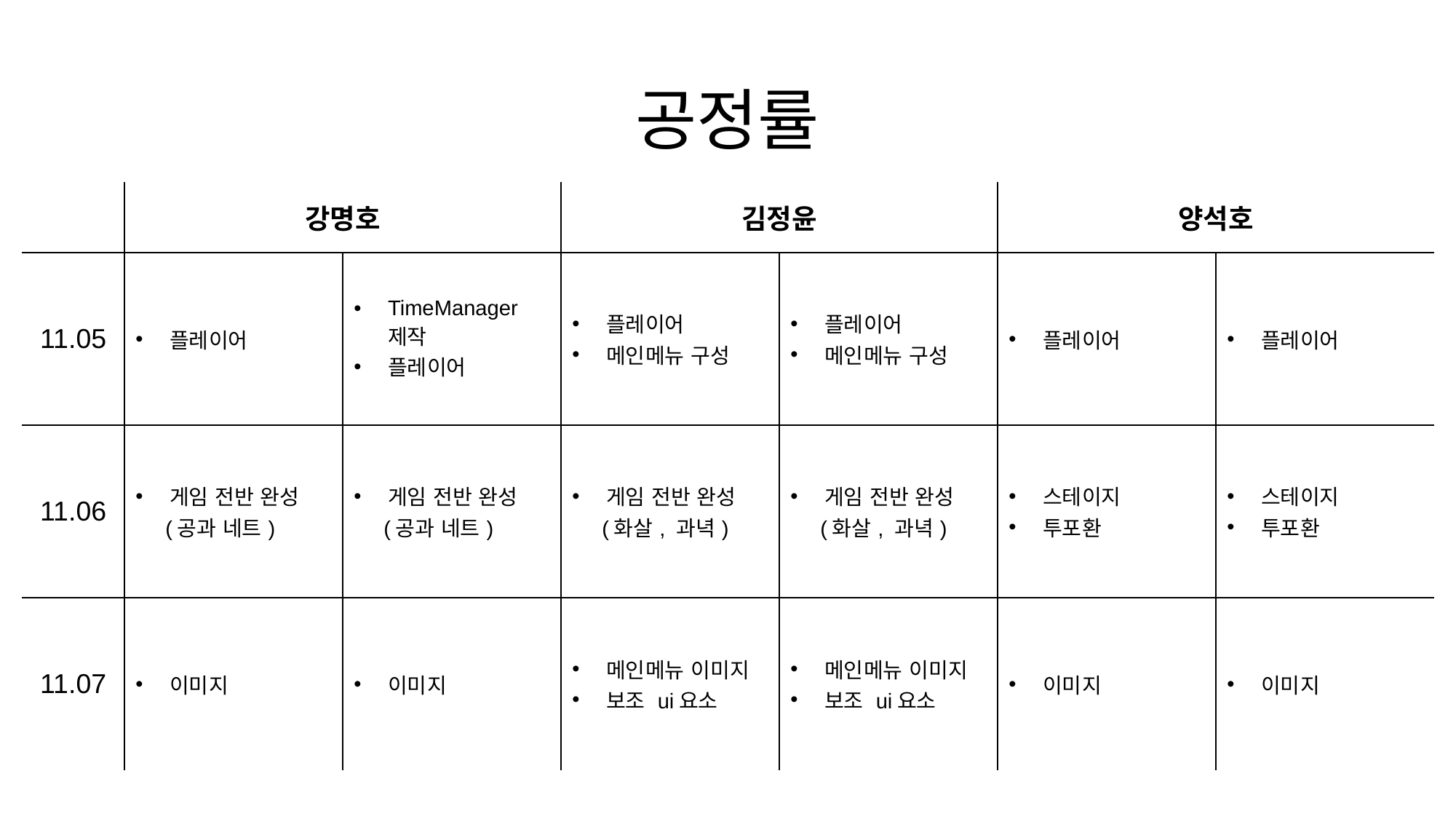

# 공정률
|  | 강명호 |  | 김정윤 |  | 양석호 |  |
| --- | --- | --- | --- | --- | --- | --- |
| 11.05 | 플레이어 | TimeManager 제작 플레이어 | 플레이어 메인메뉴 구성 | 플레이어 메인메뉴 구성 | 플레이어 | 플레이어 |
| 11.06 | 게임 전반 완성 (공과 네트) | 게임 전반 완성 (공과 네트) | 게임 전반 완성 (화살, 과녁) | 게임 전반 완성 (화살, 과녁) | 스테이지 투포환 | 스테이지 투포환 |
| 11.07 | 이미지 | 이미지 | 메인메뉴 이미지 보조 ui요소 | 메인메뉴 이미지 보조 ui요소 | 이미지 | 이미지 |